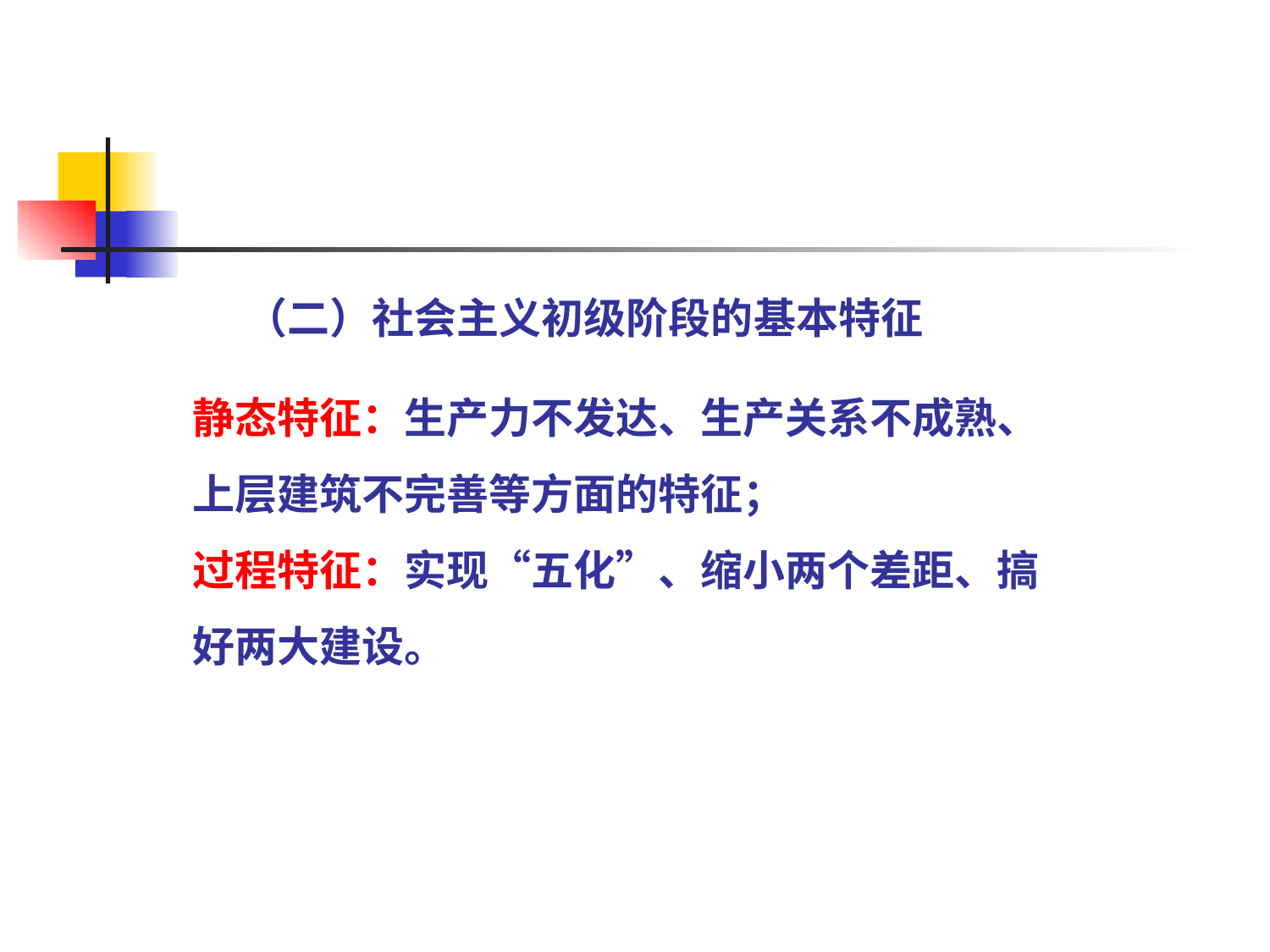

（二）社会主义初级阶段的基本特征
静态特征：生产力不发达、生产关系不成熟、上层建筑不完善等方面的特征；
过程特征：实现“五化”、缩小两个差距、搞好两大建设。